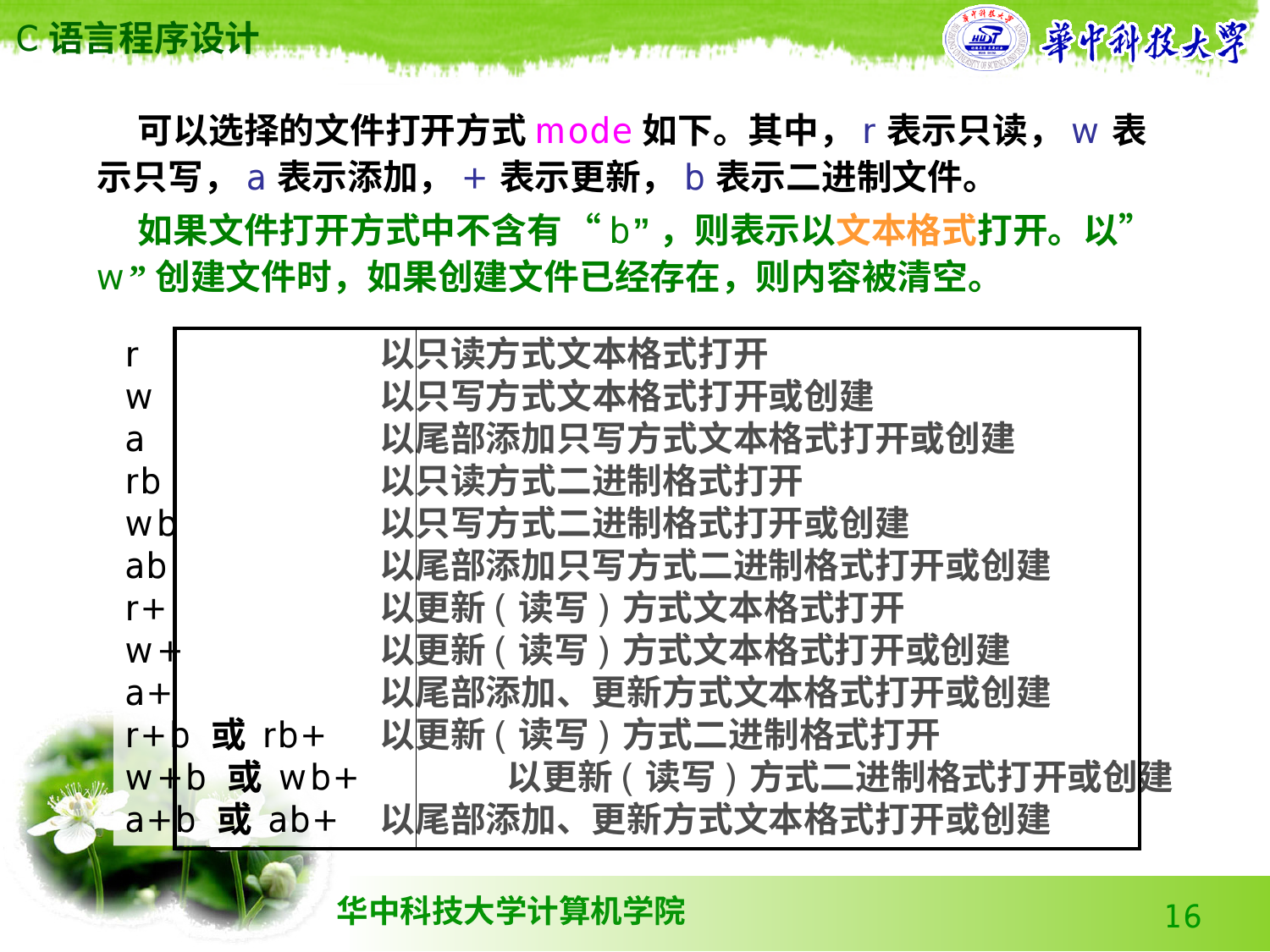

可以选择的文件打开方式mode如下。其中，r表示只读，w表示只写，a表示添加，+表示更新，b表示二进制文件。
    如果文件打开方式中不含有 “b” ，则表示以文本格式打开。以”w”创建文件时，如果创建文件已经存在，则内容被清空。
r  		以只读方式文本格式打开
w  		以只写方式文本格式打开或创建
a  		以尾部添加只写方式文本格式打开或创建
rb 		以只读方式二进制格式打开
wb 		以只写方式二进制格式打开或创建
ab 		以尾部添加只写方式二进制格式打开或创建
r+ 		以更新(读写)方式文本格式打开
w+ 		以更新(读写)方式文本格式打开或创建
a+ 		以尾部添加、更新方式文本格式打开或创建
r+b 或 rb+  	以更新(读写)方式二进制格式打开
w+b 或 wb+  	以更新(读写)方式二进制格式打开或创建
a+b 或 ab+  	以尾部添加、更新方式文本格式打开或创建
|  |  |
| --- | --- |
16